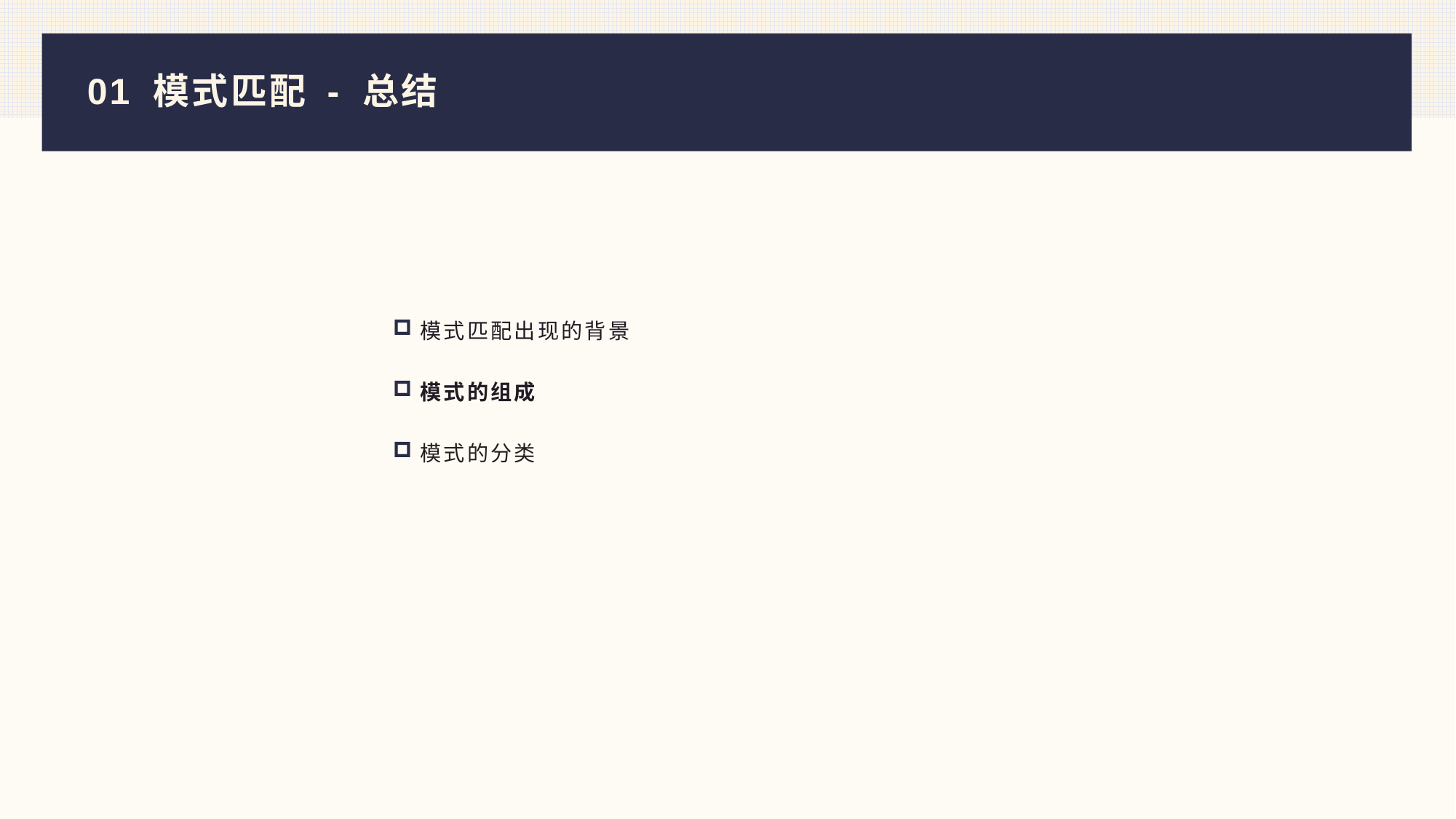

# 01 模式匹配 - 总结

模式匹配出现的背景
模式的组成
模式的分类